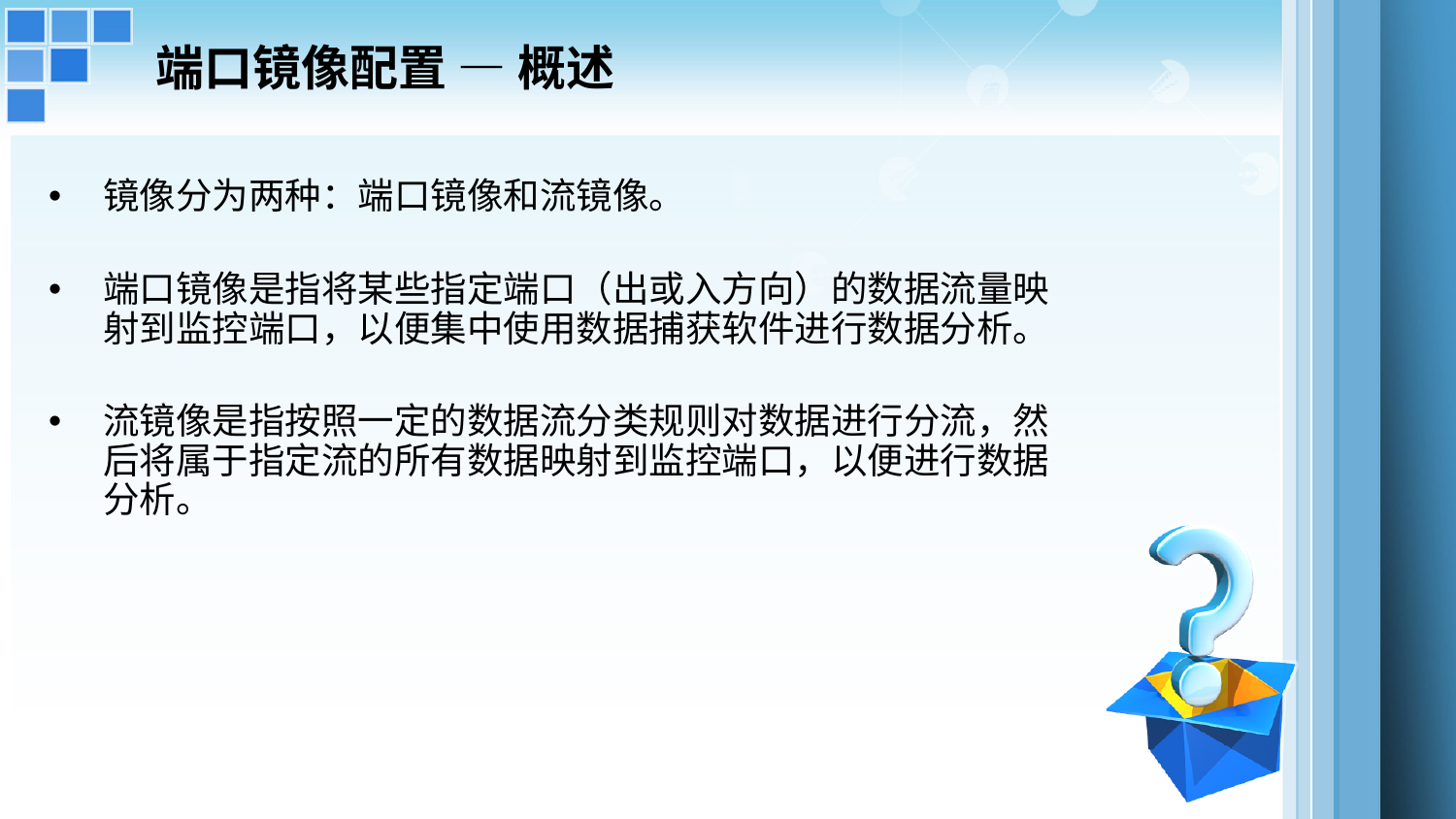

# 端口镜像配置 — 概述
镜像分为两种：端口镜像和流镜像。

端口镜像是指将某些指定端口（出或入方向）的数据流量映射到监控端口，以便集中使用数据捕获软件进行数据分析。

流镜像是指按照一定的数据流分类规则对数据进行分流，然后将属于指定流的所有数据映射到监控端口，以便进行数据分析。